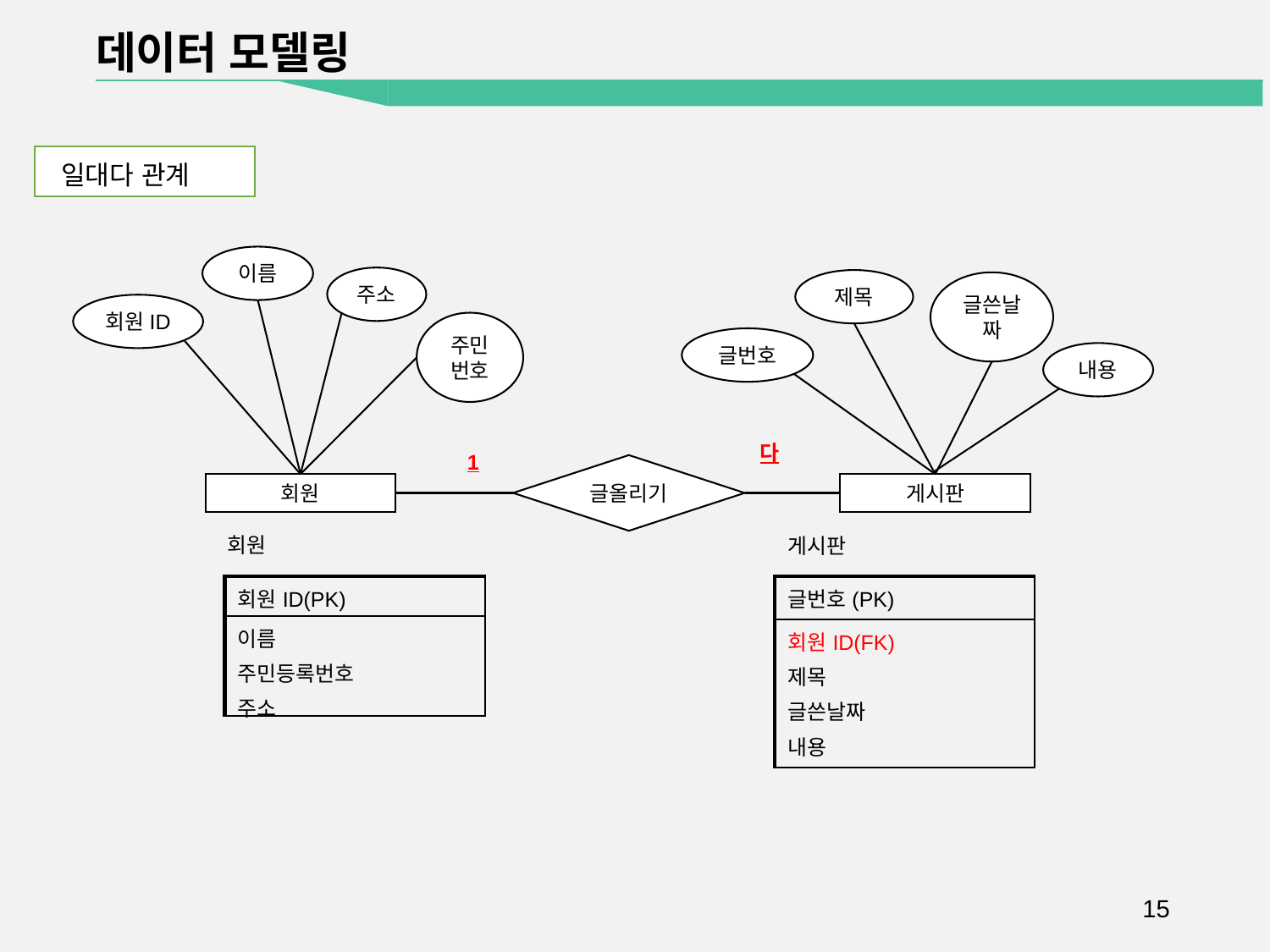

데이터 모델링

 일대다 관계
이름
주소
제목
글쓴날짜
회원ID
주민번호
글번호
내용
다
1
글올리기
회원
게시판
회원
게시판
| 글번호(PK) |
| --- |
| 회원ID(FK) 제목 글쓴날짜 내용 |
| 회원ID(PK) |
| --- |
| 이름 주민등록번호 주소 |
15